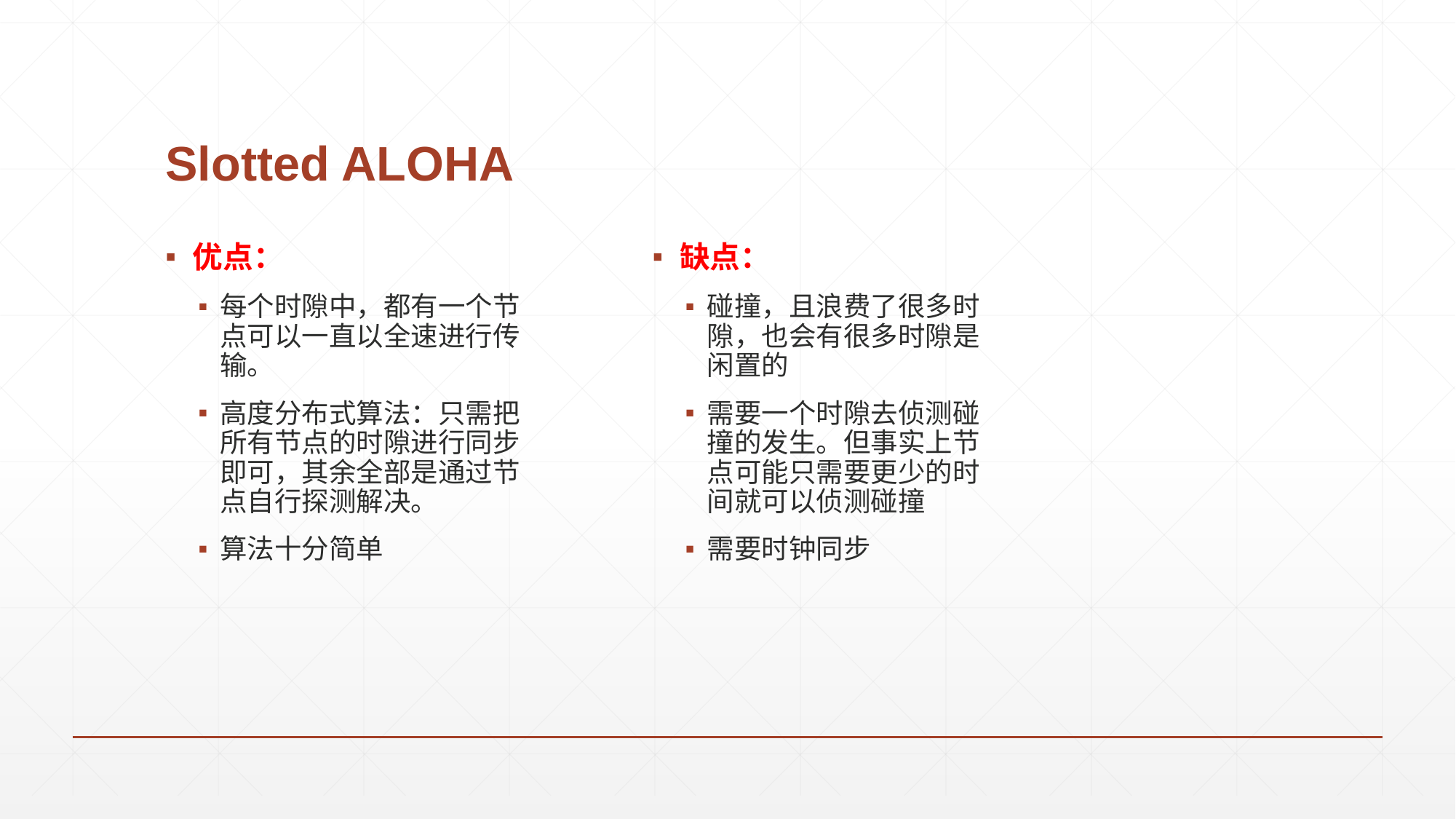

# Slotted ALOHA
缺点：
碰撞，且浪费了很多时隙，也会有很多时隙是闲置的
需要一个时隙去侦测碰撞的发生。但事实上节点可能只需要更少的时间就可以侦测碰撞
需要时钟同步
优点：
每个时隙中，都有一个节点可以一直以全速进行传输。
高度分布式算法：只需把所有节点的时隙进行同步即可，其余全部是通过节点自行探测解决。
算法十分简单